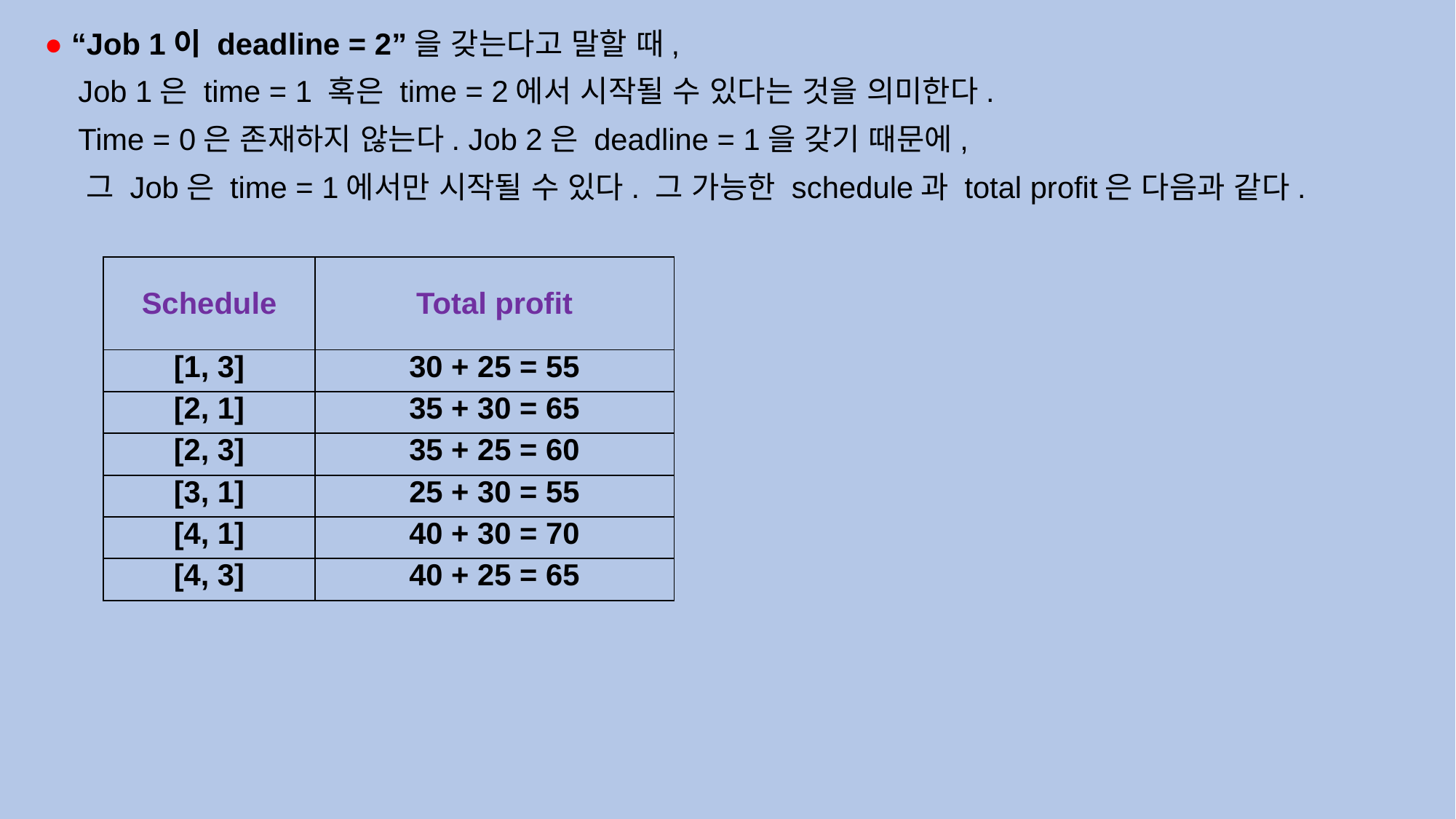

● “Job 1이 deadline = 2”을 갖는다고 말할 때,
    Job 1은 time = 1 혹은 time = 2에서 시작될 수 있다는 것을 의미한다.
    Time = 0은 존재하지 않는다. Job 2은 deadline = 1을 갖기 때문에,
    그 Job은 time = 1에서만 시작될 수 있다. 그 가능한 schedule과 total profit은 다음과 같다.

| Schedule | Total profit |
| --- | --- |
| [1, 3] | 30 + 25 = 55 |
| [2, 1] | 35 + 30 = 65 |
| [2, 3] | 35 + 25 = 60 |
| [3, 1] | 25 + 30 = 55 |
| [4, 1] | 40 + 30 = 70 |
| [4, 3] | 40 + 25 = 65 |